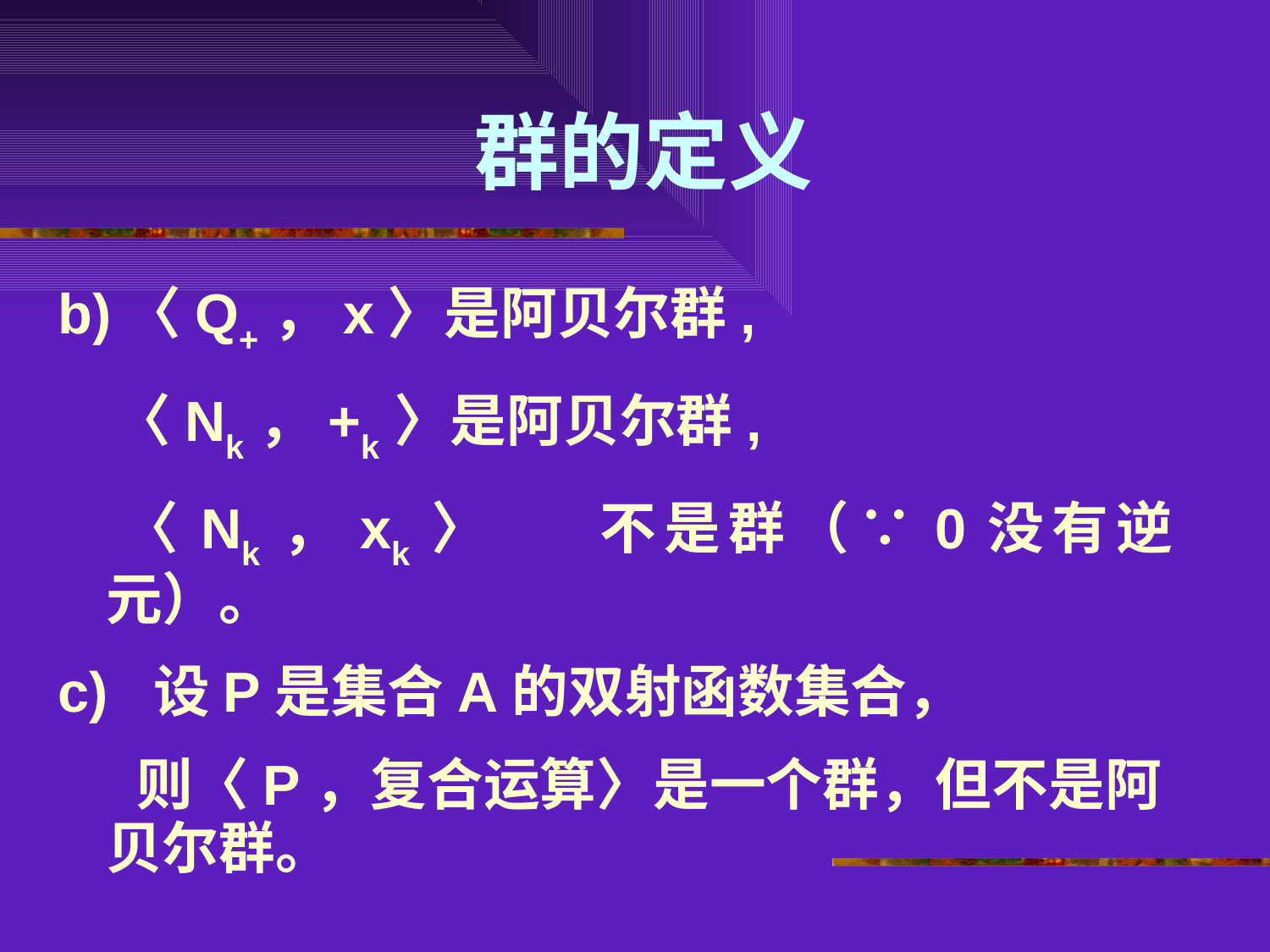

# 群的定义
b)〈Q+，x〉是阿贝尔群,
　〈Nk，+k〉是阿贝尔群,
　〈Nk，xk〉     不是群（∵0没有逆元）。
c)  设P是集合A的双射函数集合，
     则〈P，复合运算〉是一个群，但不是阿贝尔群。